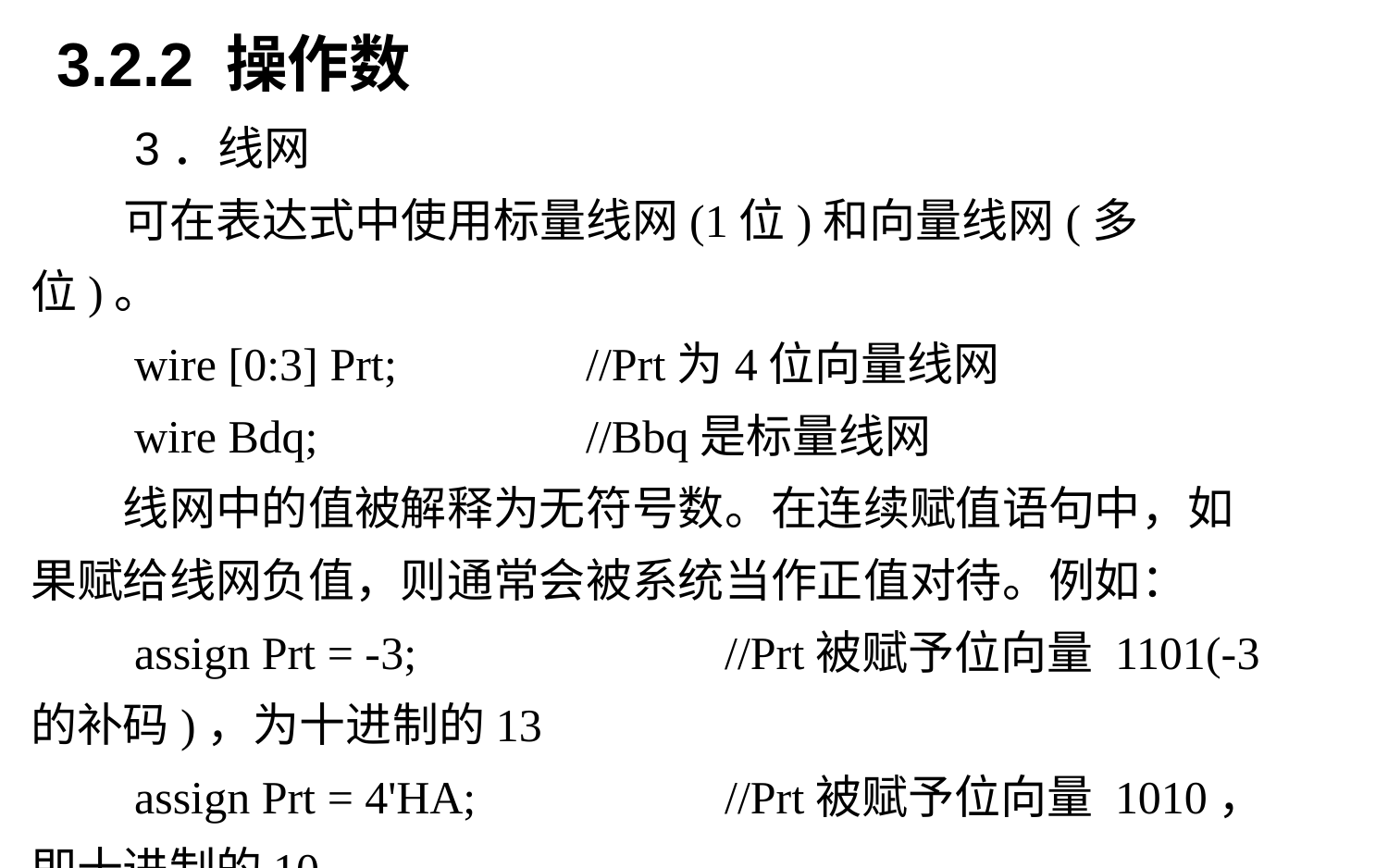

3.2.2 操作数
# 3．线网 　　可在表达式中使用标量线网(1位)和向量线网(多位)。 　　wire [0:3] Prt;    		//Prt为4位向量线网 　　wire Bdq;           		//Bbq是标量线网 　　线网中的值被解释为无符号数。在连续赋值语句中，如果赋给线网负值，则通常会被系统当作正值对待。例如： 　　assign Prt = -3;      		//Prt被赋予位向量 1101(-3的补码)，为十进制的13 　　assign Prt = 4'HA;   		//Prt被赋予位向量 1010，即十进制的10